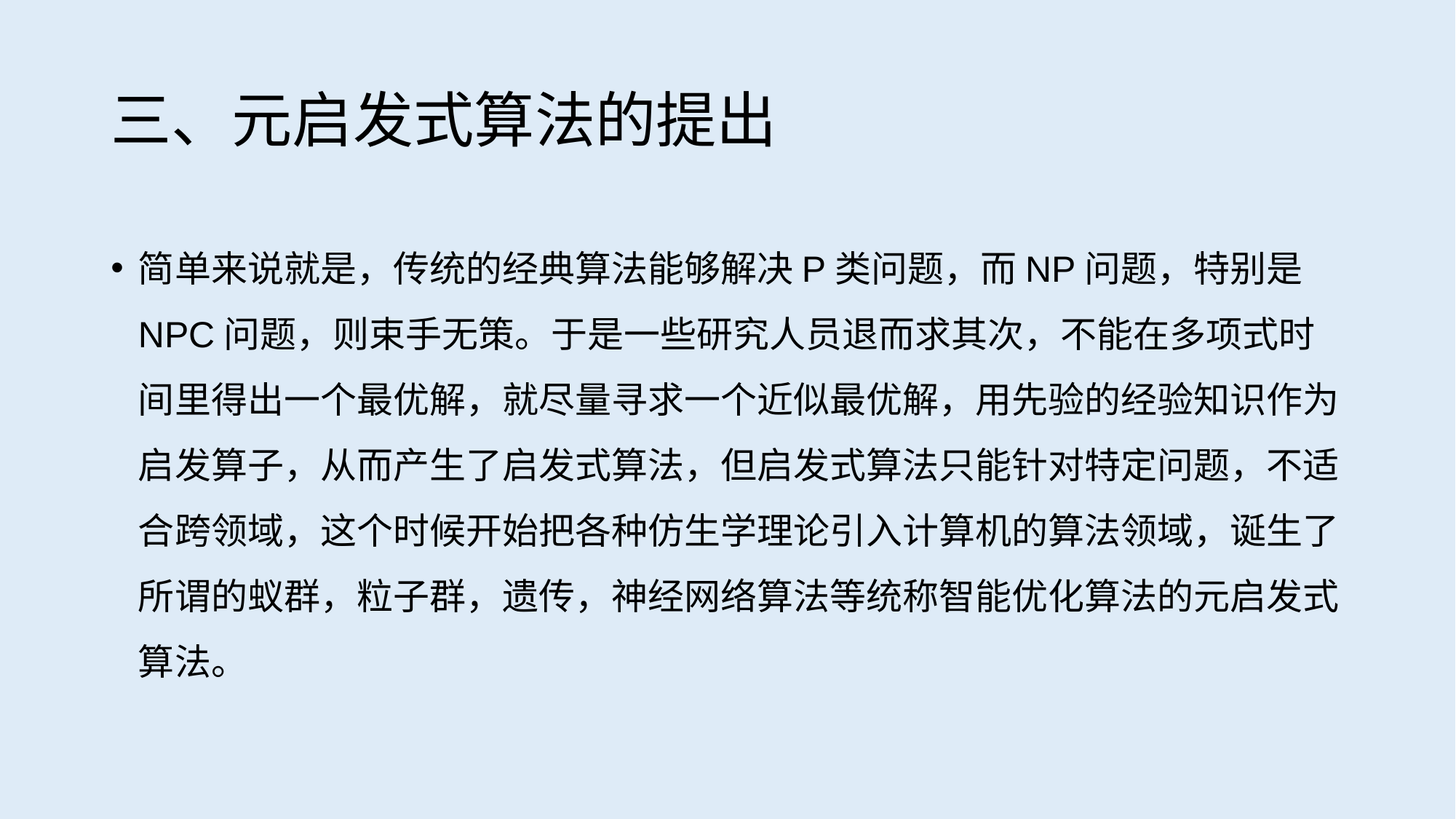

# 三、元启发式算法的提出
简单来说就是，传统的经典算法能够解决P类问题，而NP问题，特别是NPC问题，则束手无策。于是一些研究人员退而求其次，不能在多项式时间里得出一个最优解，就尽量寻求一个近似最优解，用先验的经验知识作为启发算子，从而产生了启发式算法，但启发式算法只能针对特定问题，不适合跨领域，这个时候开始把各种仿生学理论引入计算机的算法领域，诞生了所谓的蚁群，粒子群，遗传，神经网络算法等统称智能优化算法的元启发式算法。